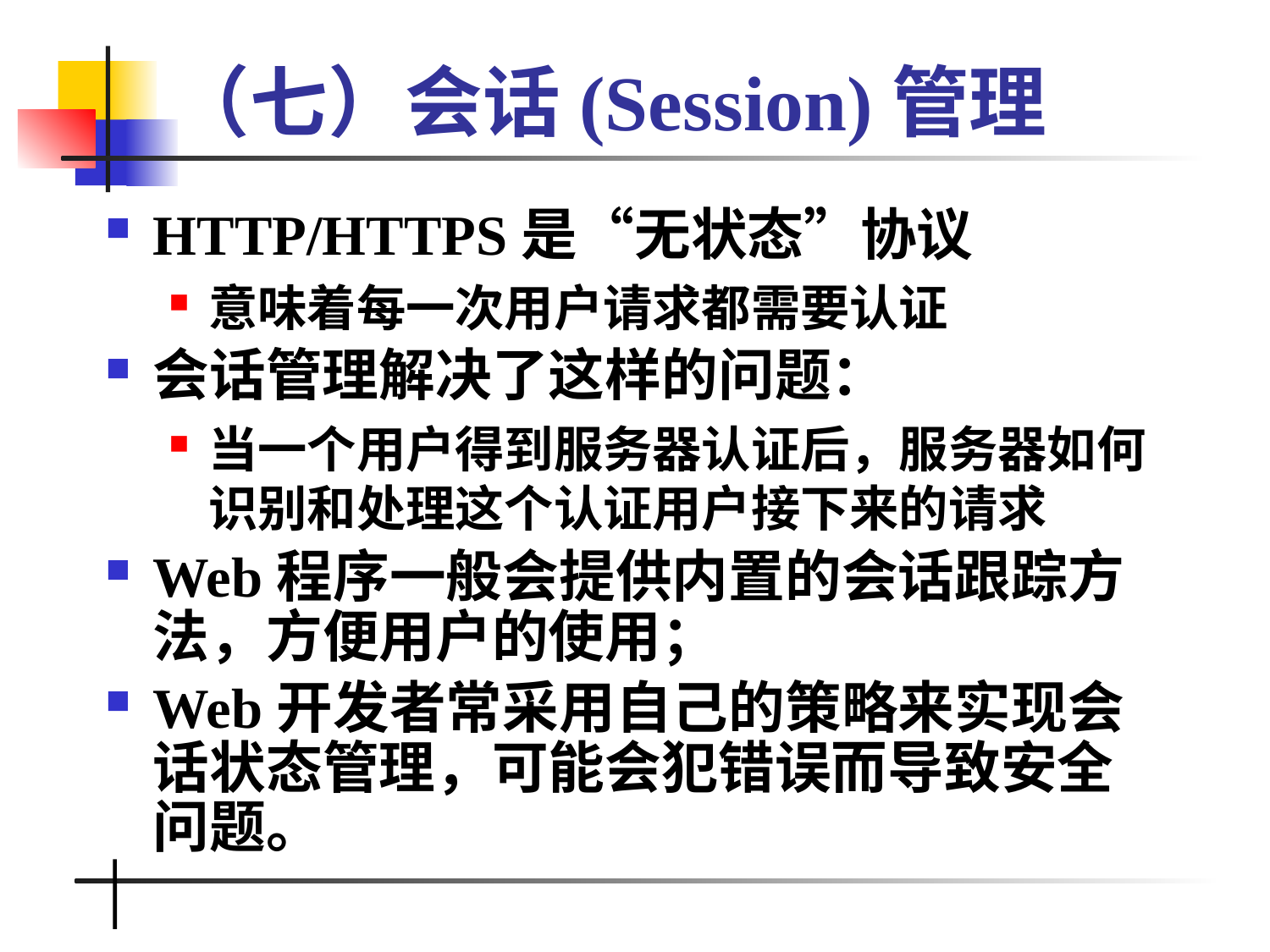

# （七）会话(Session)管理
HTTP/HTTPS是“无状态”协议
意味着每一次用户请求都需要认证
会话管理解决了这样的问题：
当一个用户得到服务器认证后，服务器如何识别和处理这个认证用户接下来的请求
Web程序一般会提供内置的会话跟踪方法，方便用户的使用；
Web开发者常采用自己的策略来实现会话状态管理，可能会犯错误而导致安全问题。